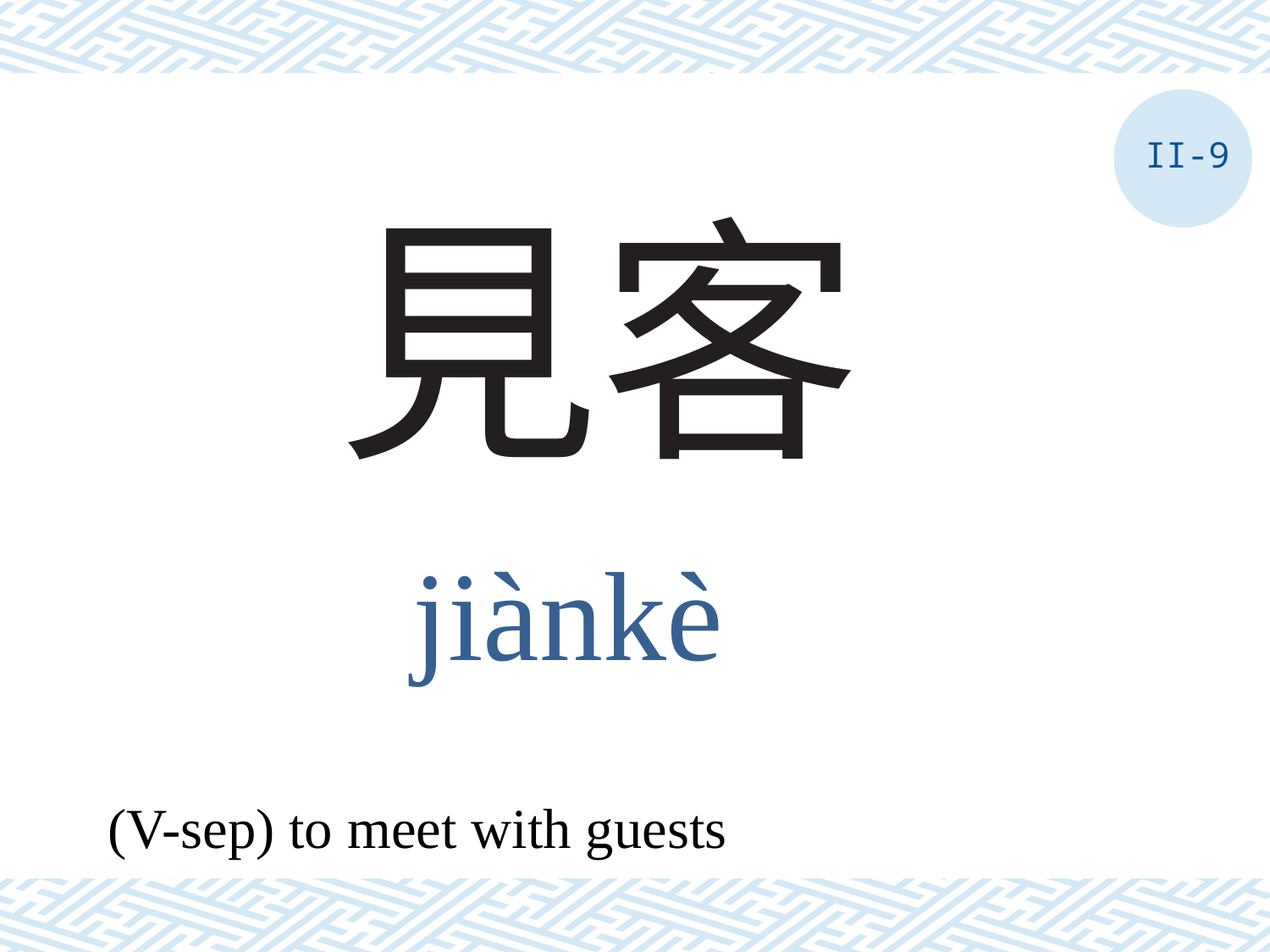

II-9

# 見客
jiànkè
(V-sep) to meet with guests